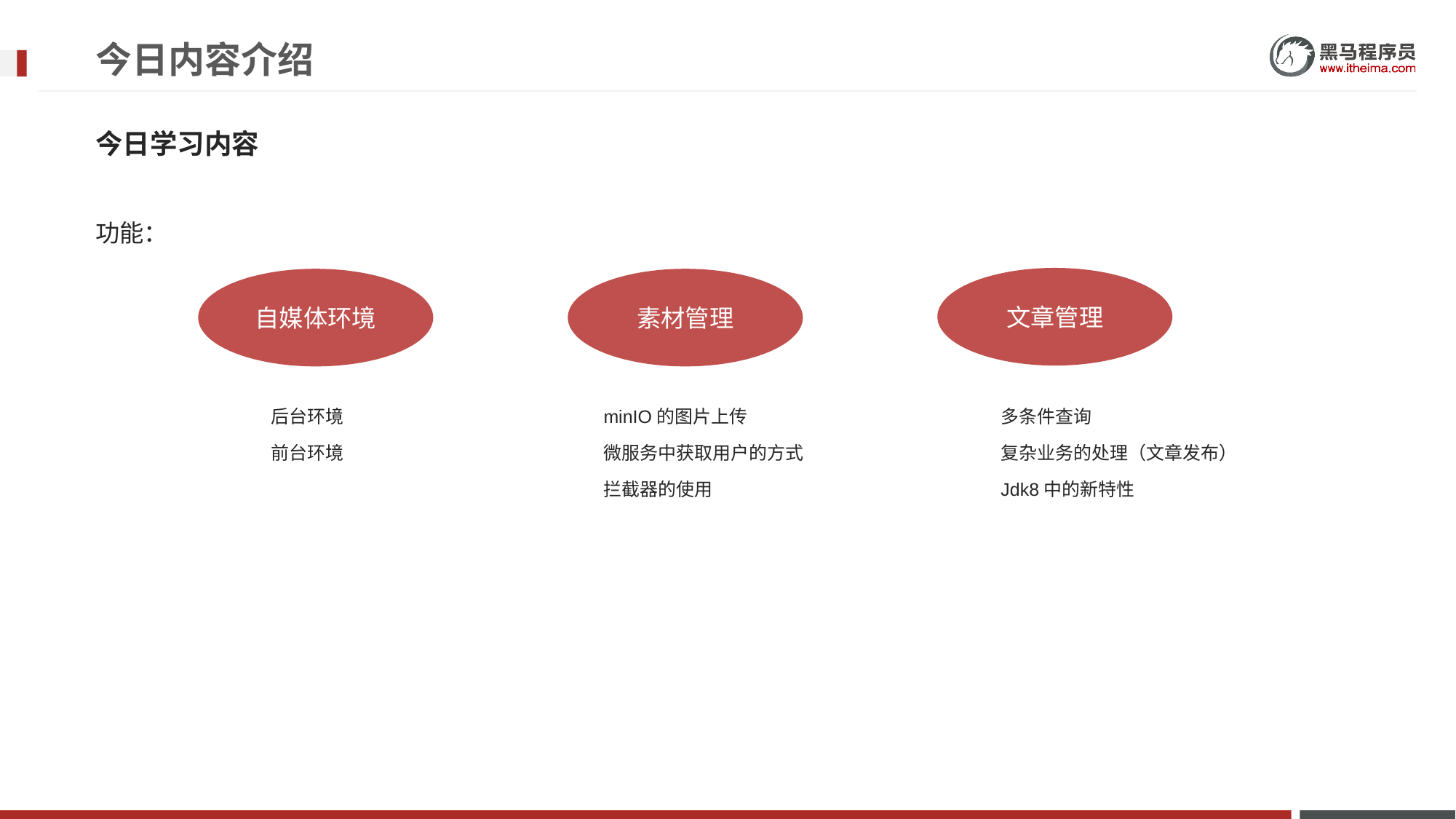

# 今日内容介绍
今日学习内容
功能：
文章管理
自媒体环境
素材管理
后台环境
前台环境
minIO的图片上传
微服务中获取用户的方式
拦截器的使用
多条件查询
复杂业务的处理（文章发布）
Jdk8中的新特性